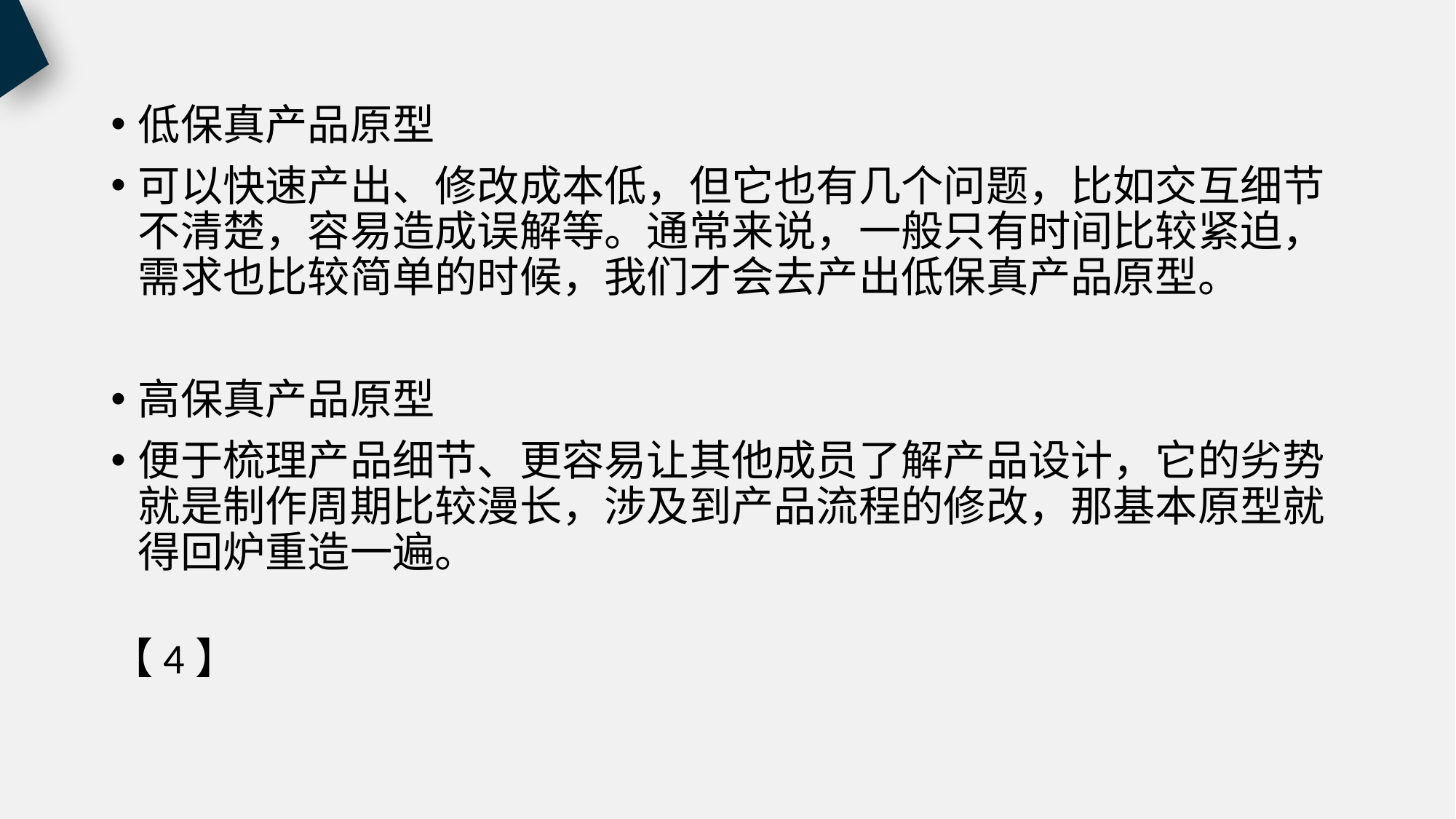

低保真产品原型
可以快速产出、修改成本低，但它也有几个问题，比如交互细节不清楚，容易造成误解等。通常来说，一般只有时间比较紧迫，需求也比较简单的时候，我们才会去产出低保真产品原型。

高保真产品原型
便于梳理产品细节、更容易让其他成员了解产品设计，它的劣势就是制作周期比较漫长，涉及到产品流程的修改，那基本原型就得回炉重造一遍。
										     【4】